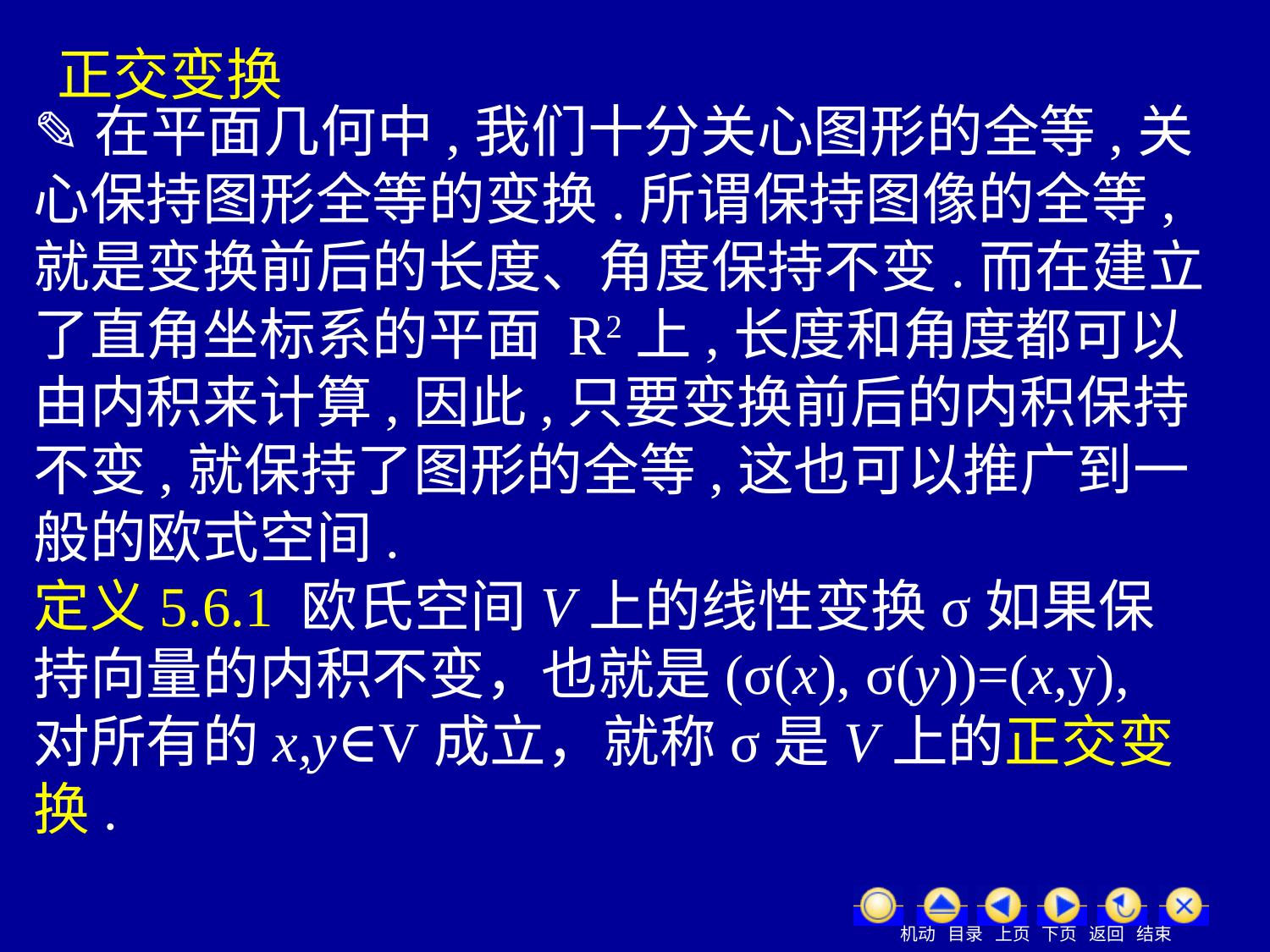

正交变换
✎在平面几何中,我们十分关心图形的全等,关心保持图形全等的变换.所谓保持图像的全等,就是变换前后的长度、角度保持不变.而在建立了直角坐标系的平面 R2上,长度和角度都可以由内积来计算,因此,只要变换前后的内积保持不变,就保持了图形的全等,这也可以推广到一般的欧式空间.
定义5.6.1 欧氏空间V上的线性变换σ如果保持向量的内积不变，也就是(σ(x), σ(y))=(x,y),对所有的x,y∈V成立，就称σ是V上的正交变换.